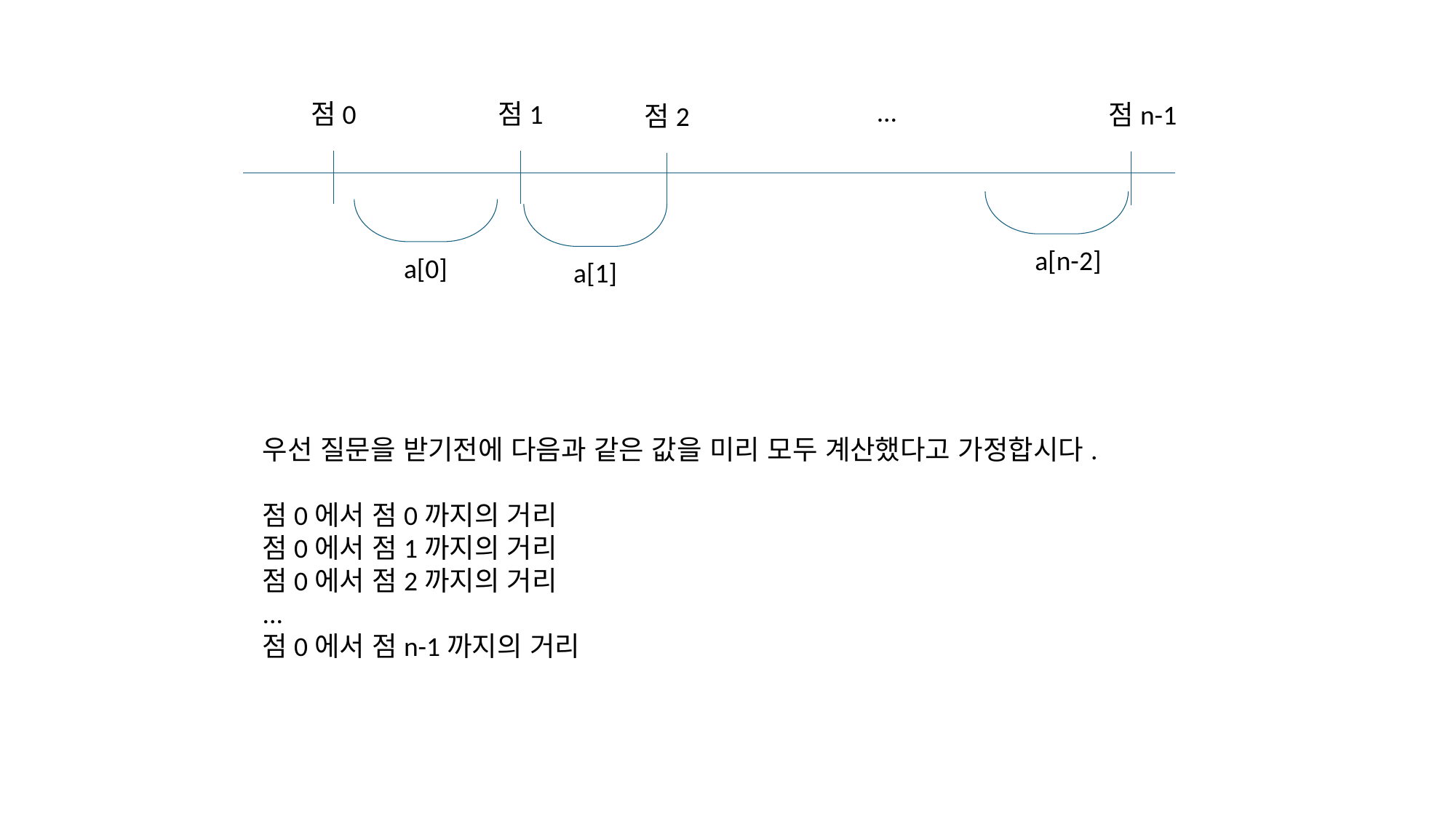

...
점0
점1
점n-1
점2

a[n-2]
a[0]
a[1]
우선 질문을 받기전에 다음과 같은 값을 미리 모두 계산했다고 가정합시다.

점0에서 점0까지의 거리
점0에서 점1까지의 거리
점0에서 점2까지의 거리
...
점0에서 점n-1까지의 거리